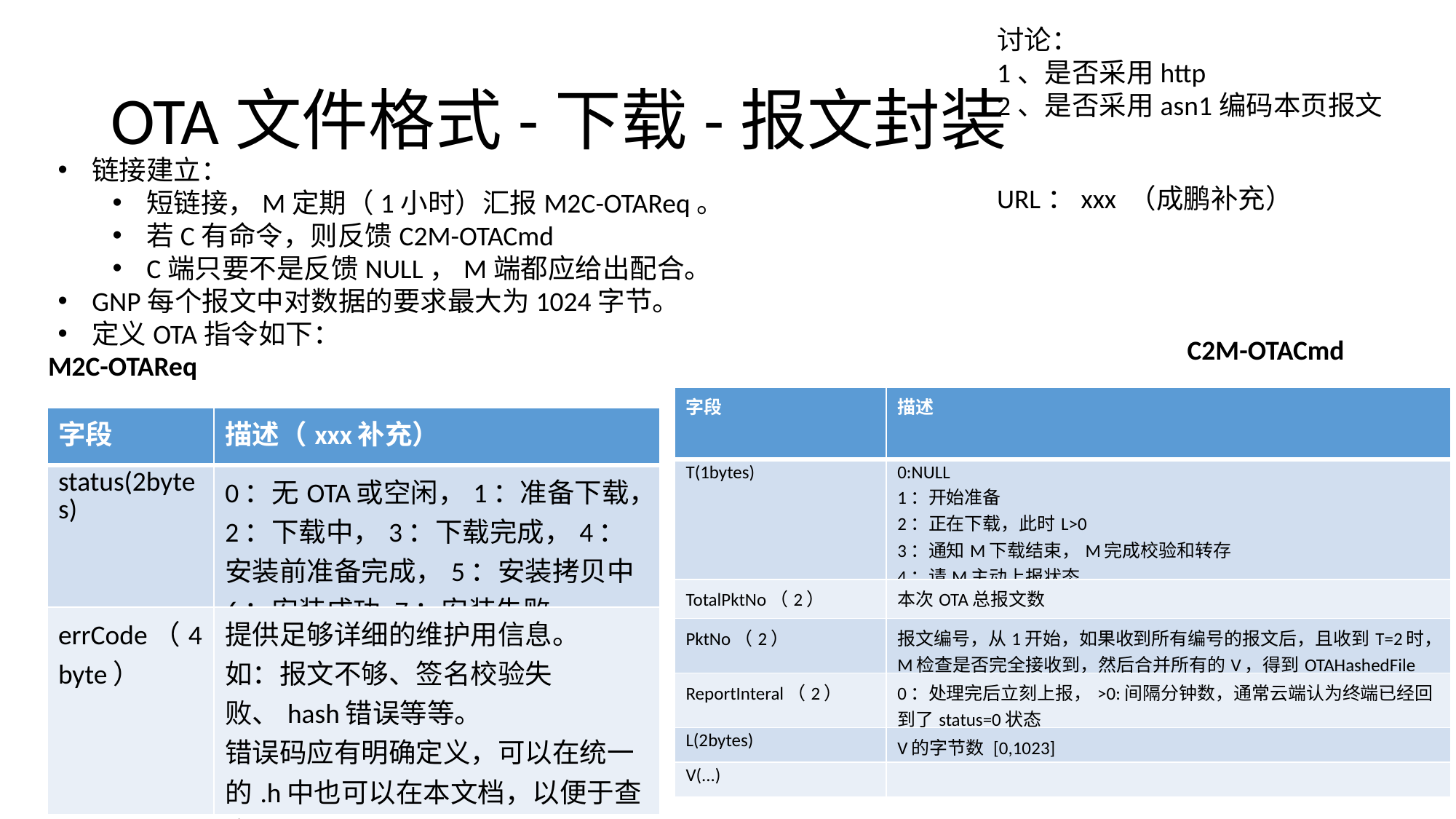

讨论：
1、是否采用http
2、是否采用asn1编码本页报文
# OTA文件格式-下载-报文封装
链接建立：
短链接，M定期（1小时）汇报M2C-OTAReq。
若C有命令，则反馈C2M-OTACmd
C端只要不是反馈NULL，M端都应给出配合。
GNP每个报文中对数据的要求最大为1024字节。
定义OTA指令如下：
URL：xxx （成鹏补充）

C2M-OTACmd
M2C-OTAReq
| 字段 | 描述 |
| --- | --- |
| T(1bytes) | 0:NULL 1：开始准备 2：正在下载，此时L>0 3：通知M下载结束，M完成校验和转存 4：请M主动上报状态 |
| TotalPktNo（2） | 本次OTA总报文数 |
| PktNo（2） | 报文编号，从1开始，如果收到所有编号的报文后，且收到T=2时，M检查是否完全接收到，然后合并所有的V，得到OTAHashedFile |
| ReportInteral（2） | 0：处理完后立刻上报，>0:间隔分钟数，通常云端认为终端已经回到了status=0状态 |
| L(2bytes) | V的字节数 [0,1023] |
| V(...) |  |
| 字段 | 描述（xxx补充） |
| --- | --- |
| status(2bytes) | 0：无OTA或空闲，1：准备下载，2：下载中，3：下载完成，4：安装前准备完成，5：安装拷贝中 6：安装成功 7：安装失败 |
| errCode（4byte） | 提供足够详细的维护用信息。 如：报文不够、签名校验失败、hash错误等等。 错误码应有明确定义，可以在统一的.h中也可以在本文档，以便于查询。 |